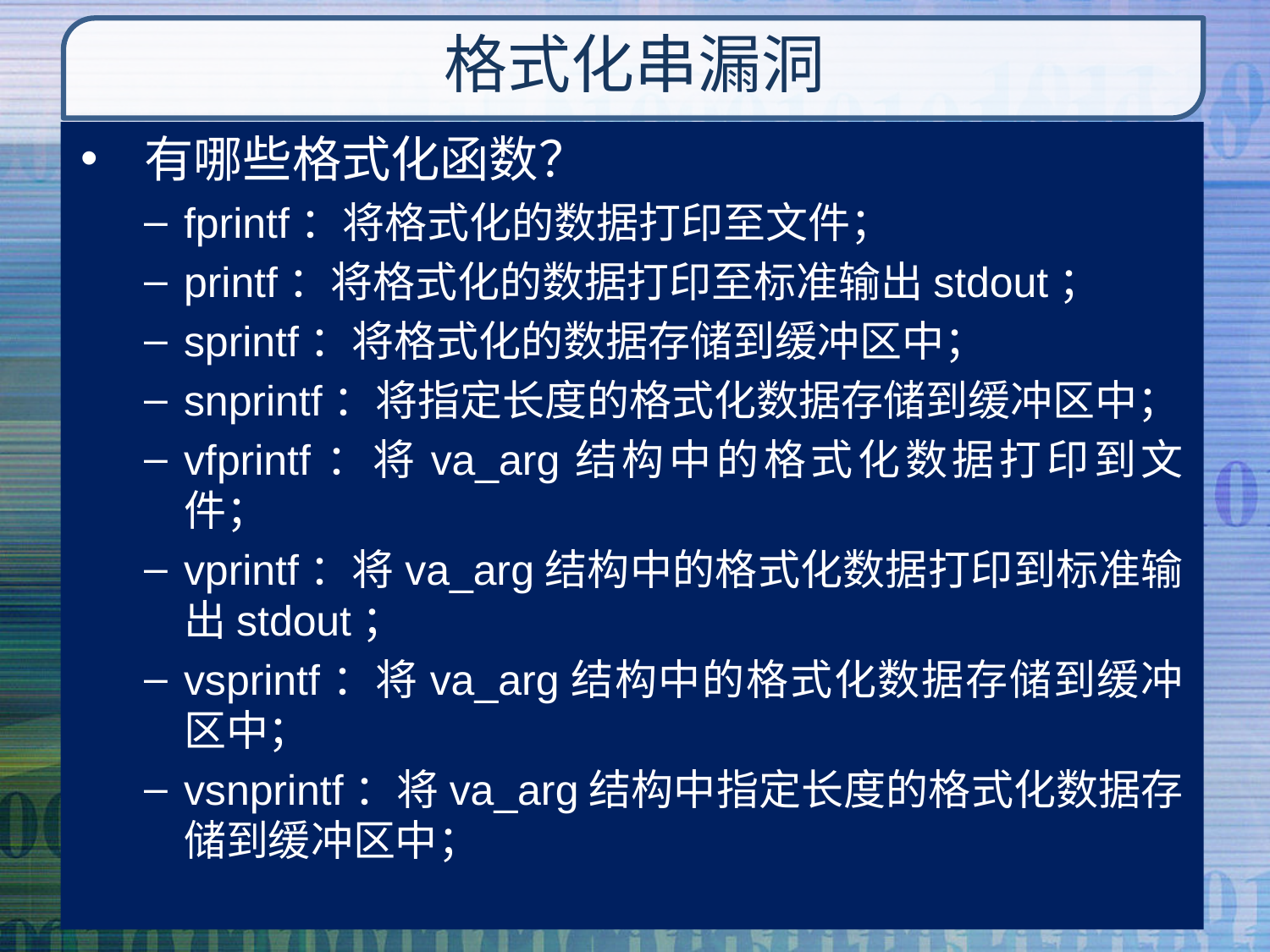

# 格式化串漏洞
有哪些格式化函数？
fprintf：将格式化的数据打印至文件；
printf：将格式化的数据打印至标准输出stdout；
sprintf：将格式化的数据存储到缓冲区中；
snprintf：将指定长度的格式化数据存储到缓冲区中；
vfprintf：将va_arg结构中的格式化数据打印到文件；
vprintf：将va_arg结构中的格式化数据打印到标准输出stdout；
vsprintf：将va_arg结构中的格式化数据存储到缓冲区中；
vsnprintf：将va_arg结构中指定长度的格式化数据存储到缓冲区中；